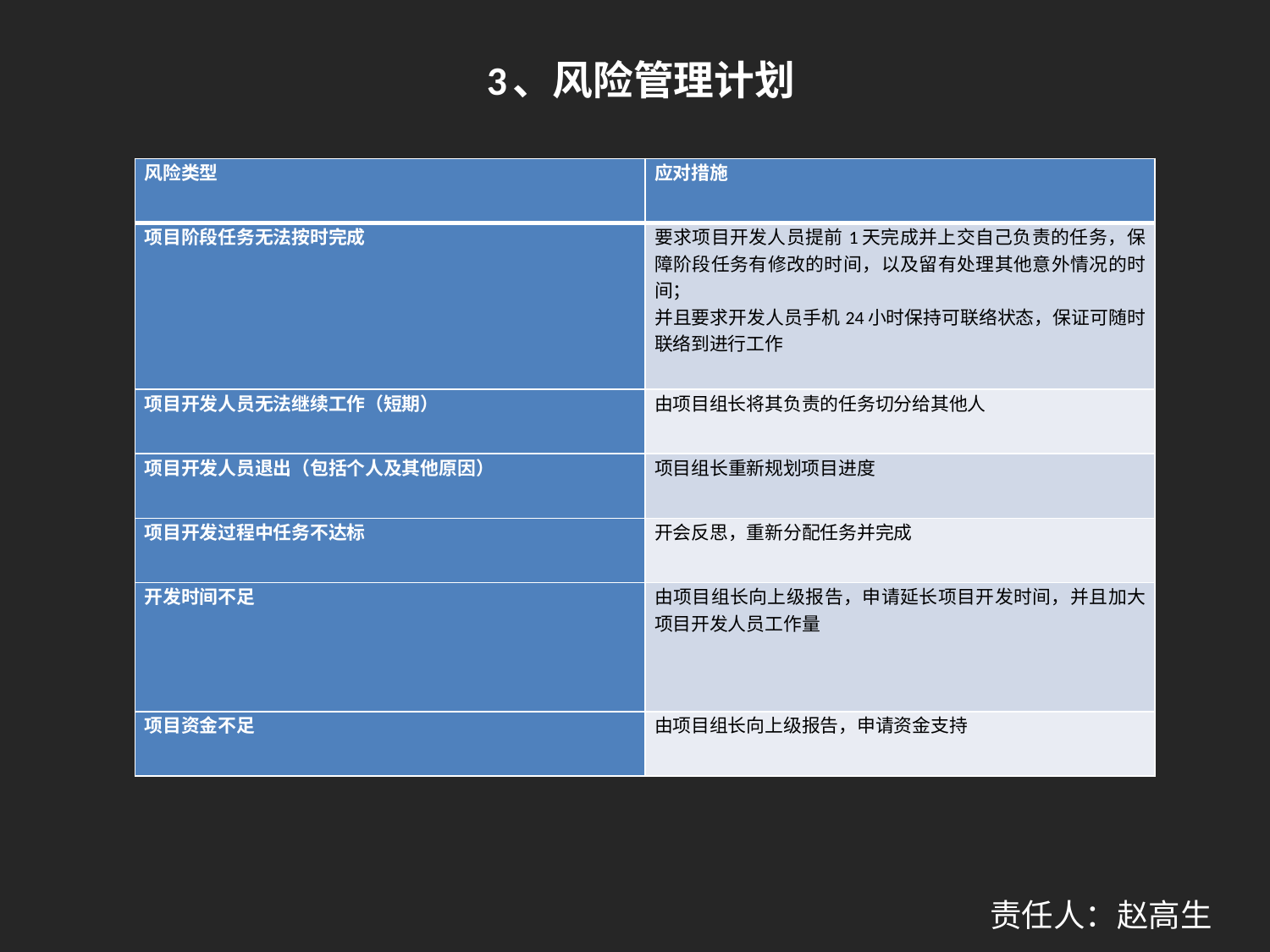

# 3、风险管理计划
| 风险类型 | 应对措施 |
| --- | --- |
| 项目阶段任务无法按时完成 | 要求项目开发人员提前1天完成并上交自己负责的任务，保障阶段任务有修改的时间，以及留有处理其他意外情况的时间； 并且要求开发人员手机24小时保持可联络状态，保证可随时联络到进行工作 |
| 项目开发人员无法继续工作（短期） | 由项目组长将其负责的任务切分给其他人 |
| 项目开发人员退出（包括个人及其他原因） | 项目组长重新规划项目进度 |
| 项目开发过程中任务不达标 | 开会反思，重新分配任务并完成 |
| 开发时间不足 | 由项目组长向上级报告，申请延长项目开发时间，并且加大项目开发人员工作量 |
| 项目资金不足 | 由项目组长向上级报告，申请资金支持 |
责任人：赵高生